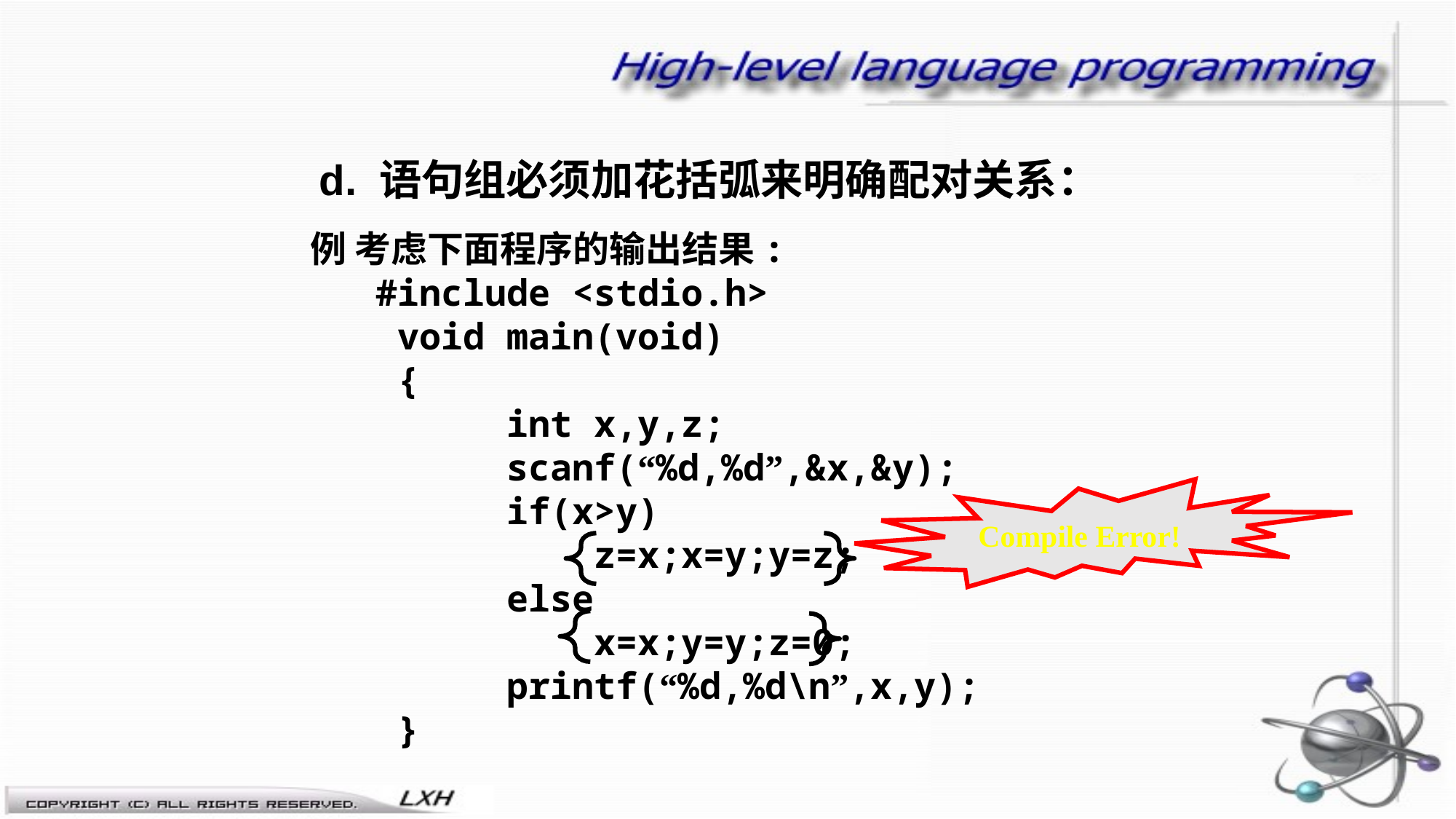

d. 语句组必须加花括弧来明确配对关系：
例 考虑下面程序的输出结果:
   #include <stdio.h>
    void main(void)
    {
         int x,y,z;
         scanf(“%d,%d”,&x,&y);
         if(x>y)
             z=x;x=y;y=z;
         else
             x=x;y=y;z=0;
         printf(“%d,%d\n”,x,y);
    }
Compile Error!